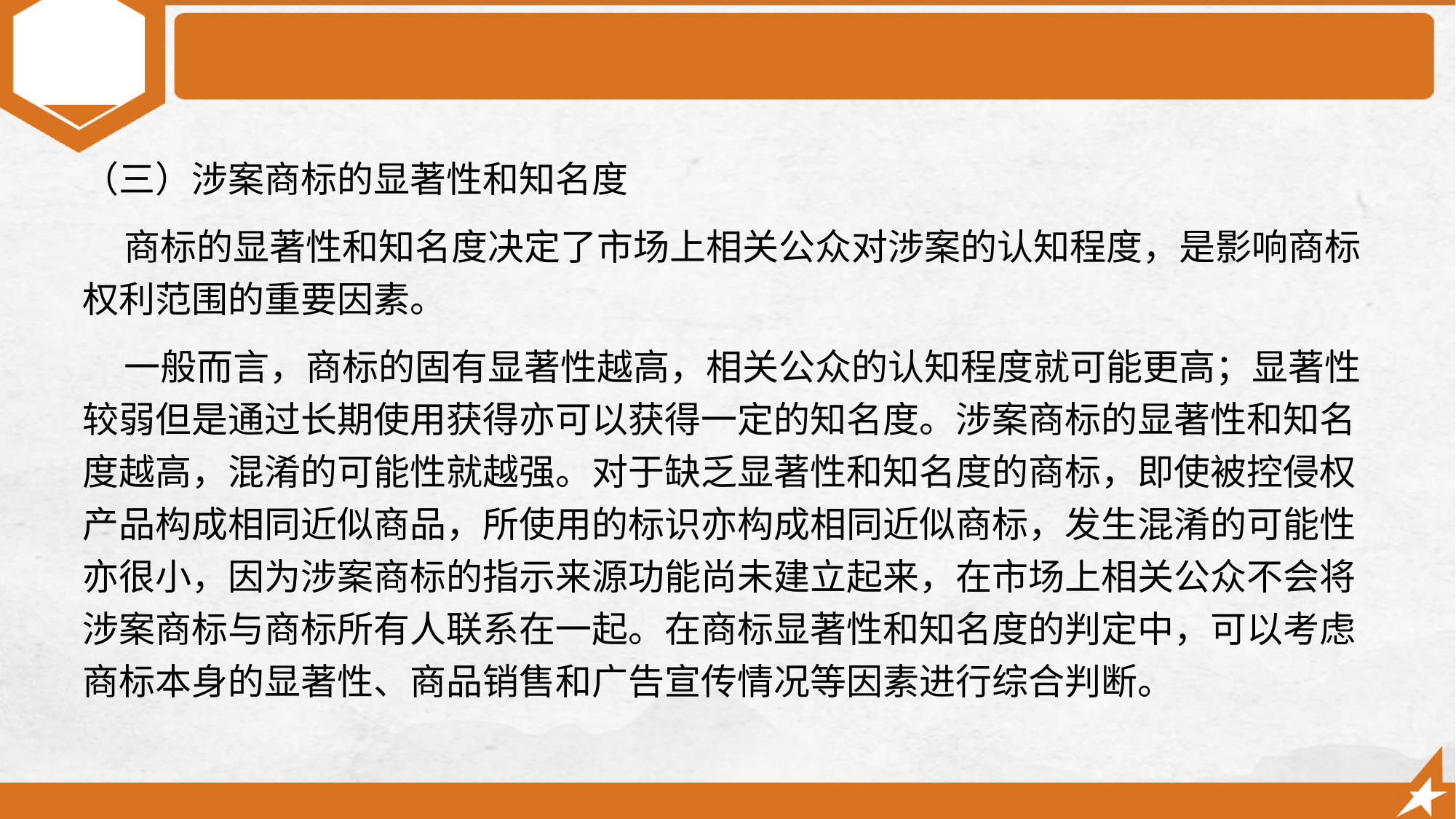

（三）涉案商标的显著性和知名度
    商标的显著性和知名度决定了市场上相关公众对涉案的认知程度，是影响商标权利范围的重要因素。
    一般而言，商标的固有显著性越高，相关公众的认知程度就可能更高；显著性较弱但是通过长期使用获得亦可以获得一定的知名度。涉案商标的显著性和知名度越高，混淆的可能性就越强。对于缺乏显著性和知名度的商标，即使被控侵权产品构成相同近似商品，所使用的标识亦构成相同近似商标，发生混淆的可能性亦很小，因为涉案商标的指示来源功能尚未建立起来，在市场上相关公众不会将涉案商标与商标所有人联系在一起。在商标显著性和知名度的判定中，可以考虑商标本身的显著性、商品销售和广告宣传情况等因素进行综合判断。